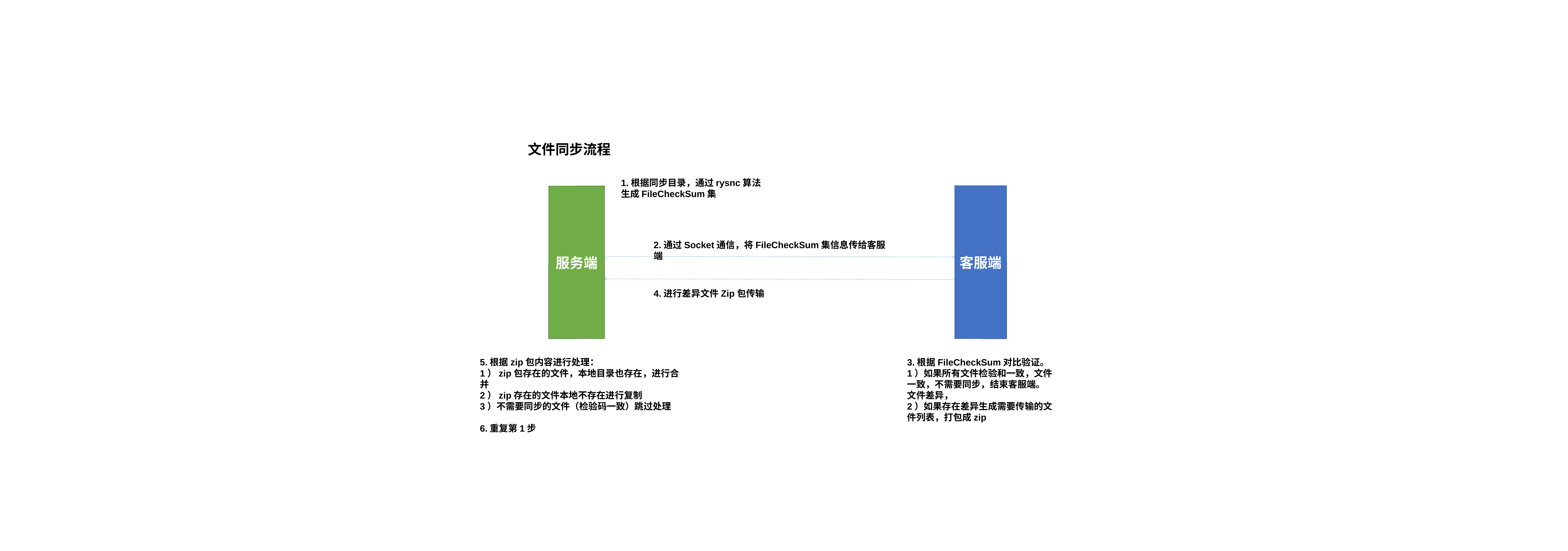

文件同步流程
1.根据同步目录，通过rysnc算法
生成FileCheckSum集
客服端
服务端
2.通过Socket通信，将FileCheckSum集信息传给客服端
4.进行差异文件Zip包传输
5.根据zip包内容进行处理：
1）zip包存在的文件，本地目录也存在，进行合并
2）zip存在的文件本地不存在进行复制
3）不需要同步的文件（检验码一致）跳过处理

6.重复第1步
3.根据FileCheckSum对比验证。
1）如果所有文件检验和一致，文件一致，不需要同步，结束客服端。
文件差异，
2）如果存在差异生成需要传输的文件列表，打包成zip